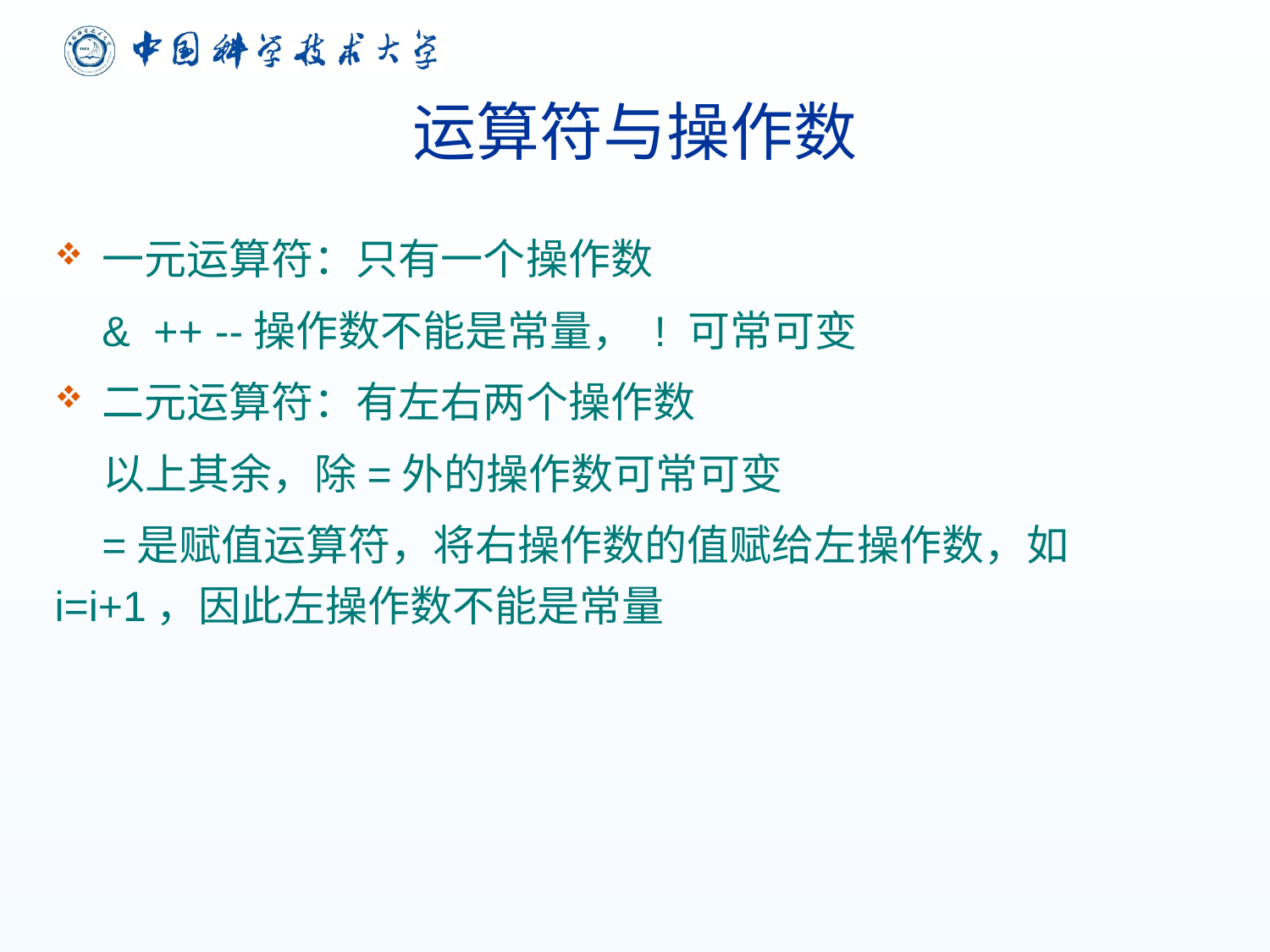

# 运算符与操作数
一元运算符：只有一个操作数
    &  ++ --操作数不能是常量， ! 可常可变
二元运算符：有左右两个操作数
    以上其余，除=外的操作数可常可变
    =是赋值运算符，将右操作数的值赋给左操作数，如i=i+1，因此左操作数不能是常量